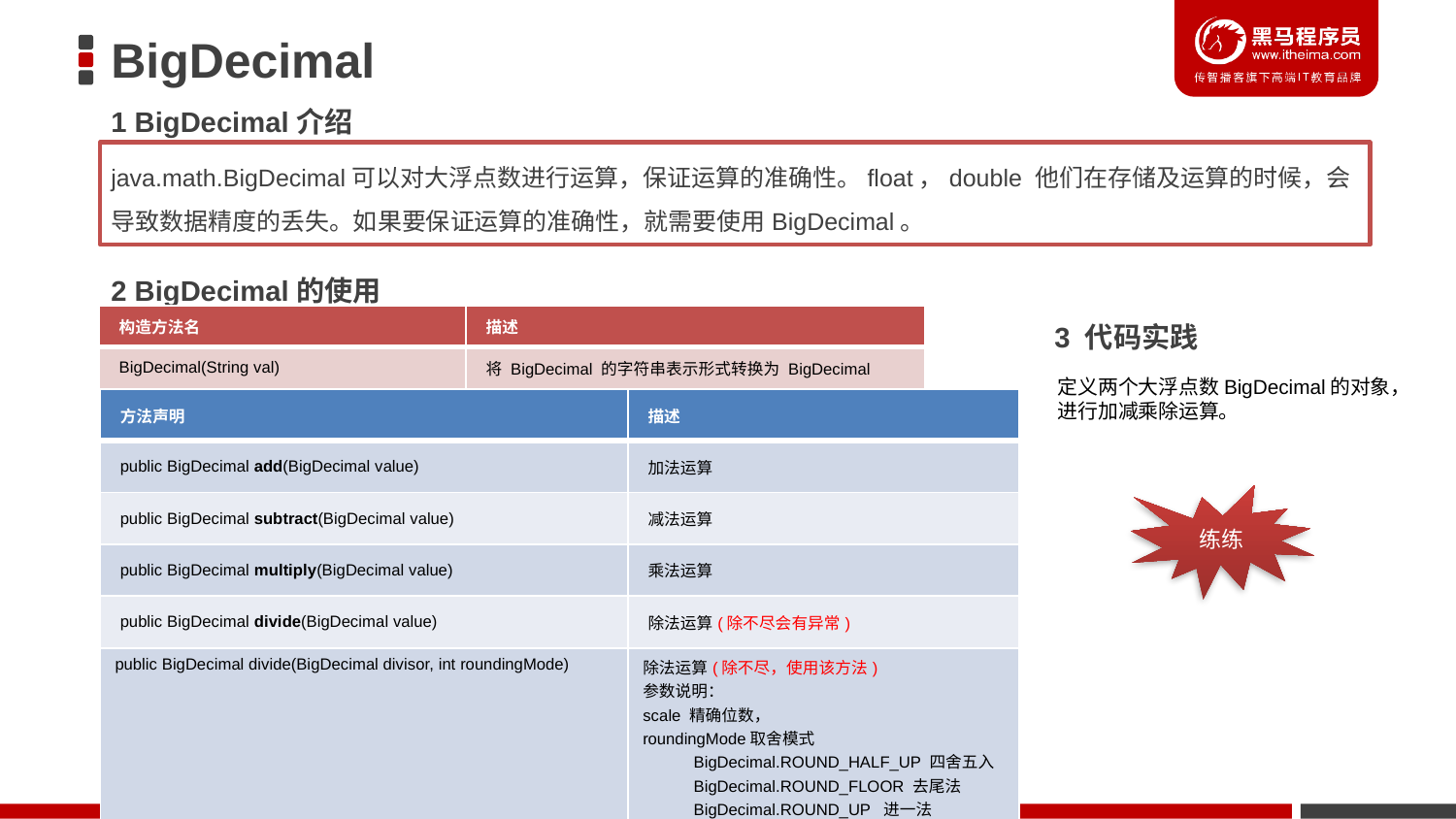

# BigDecimal
1 BigDecimal介绍
java.math.BigDecimal可以对大浮点数进行运算，保证运算的准确性。float，double 他们在存储及运算的时候，会导致数据精度的丢失。如果要保证运算的准确性，就需要使用BigDecimal。
2 BigDecimal的使用
| 构造方法名 | 描述 |
| --- | --- |
| BigDecimal(String val) | 将 BigDecimal 的字符串表示形式转换为 BigDecimal |
3 代码实践
定义两个大浮点数BigDecimal的对象，进行加减乘除运算。
| 方法声明 | 描述 |
| --- | --- |
| public BigDecimal add(BigDecimal value) | 加法运算 |
| public BigDecimal subtract(BigDecimal value) | 减法运算 |
| public BigDecimal multiply(BigDecimal value) | 乘法运算 |
| public BigDecimal divide(BigDecimal value) | 除法运算(除不尽会有异常) |
| public BigDecimal divide(BigDecimal divisor, int roundingMode) | 除法运算(除不尽，使用该方法) 参数说明： scale 精确位数， roundingMode取舍模式 BigDecimal.ROUND\_HALF\_UP 四舍五入 BigDecimal.ROUND\_FLOOR 去尾法 BigDecimal.ROUND\_UP 进一法 |
练练